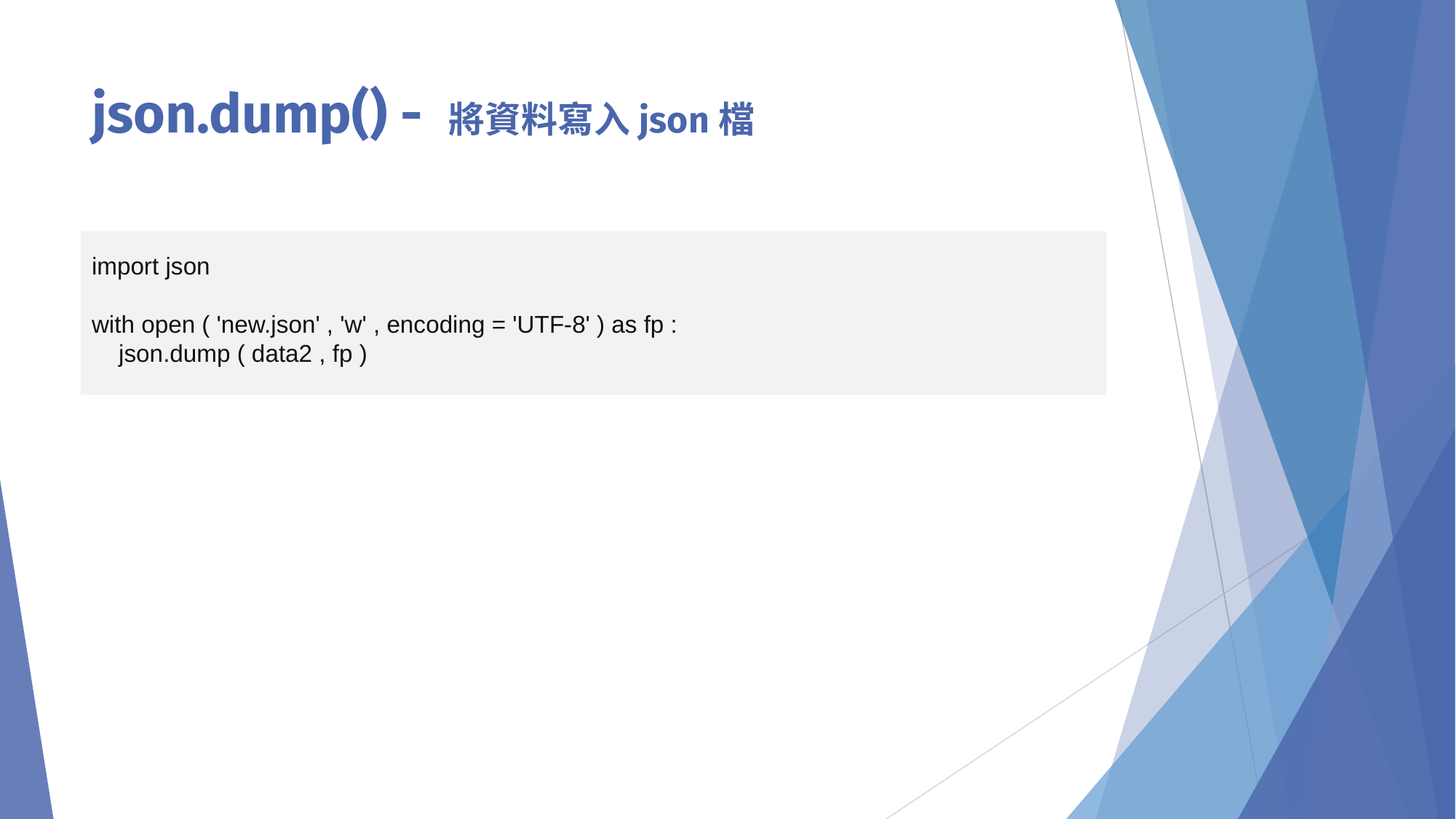

# json.dump() - 將資料寫入json檔
import json

with open ( 'new.json' , 'w' , encoding = 'UTF-8' ) as fp :
    json.dump ( data2 , fp )